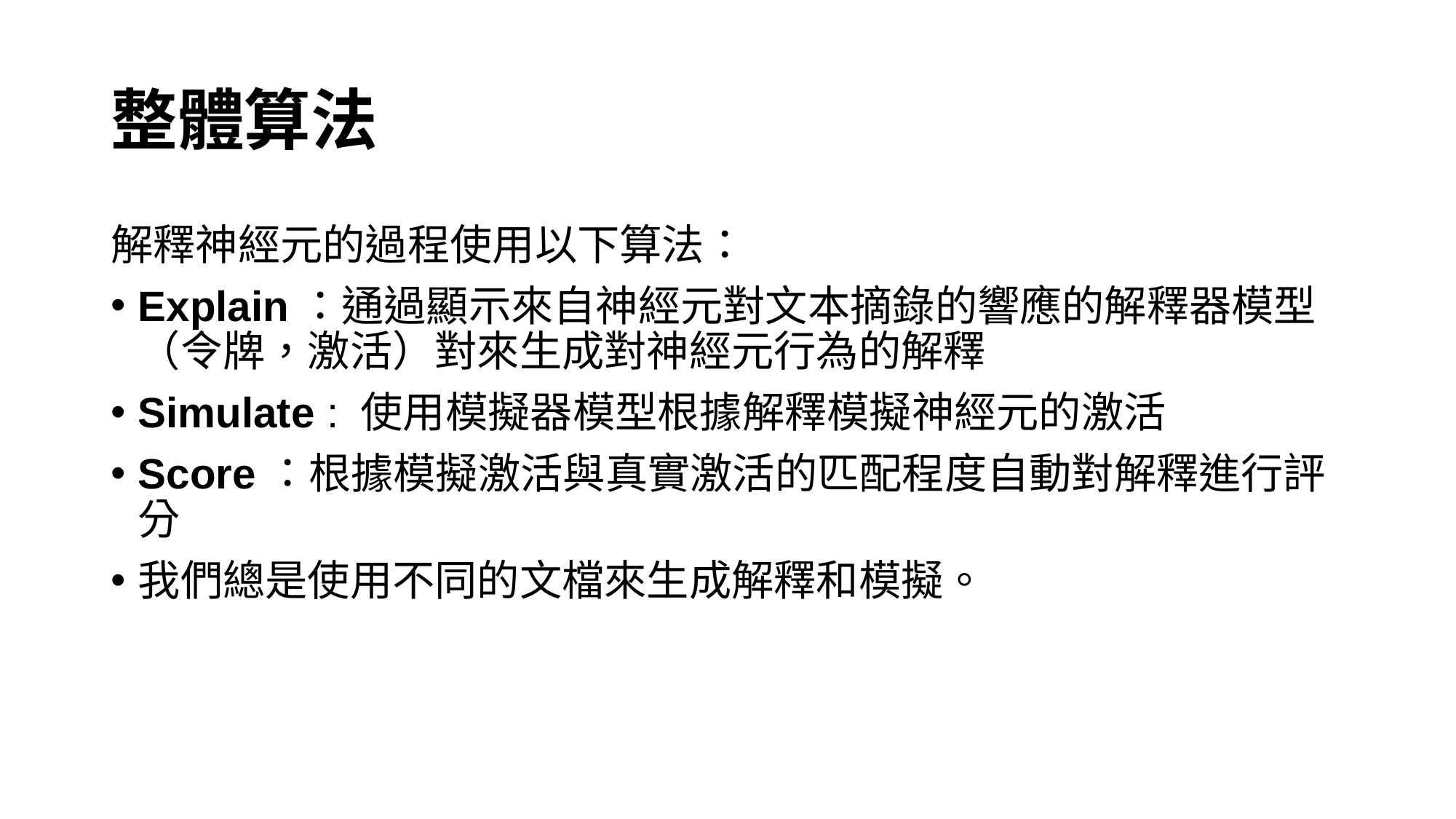

# 整體算法
解釋神經元的過程使用以下算法：
Explain：通過顯示來自神經元對文本摘錄的響應的解釋器模型（令牌，激活）對來生成對神經元行為的解釋
Simulate : 使用模擬器模型根據解釋模擬神經元的激活
Score：根據模擬激活與真實激活的匹配程度自動對解釋進行評分
我們總是使用不同的文檔來生成解釋和模擬。